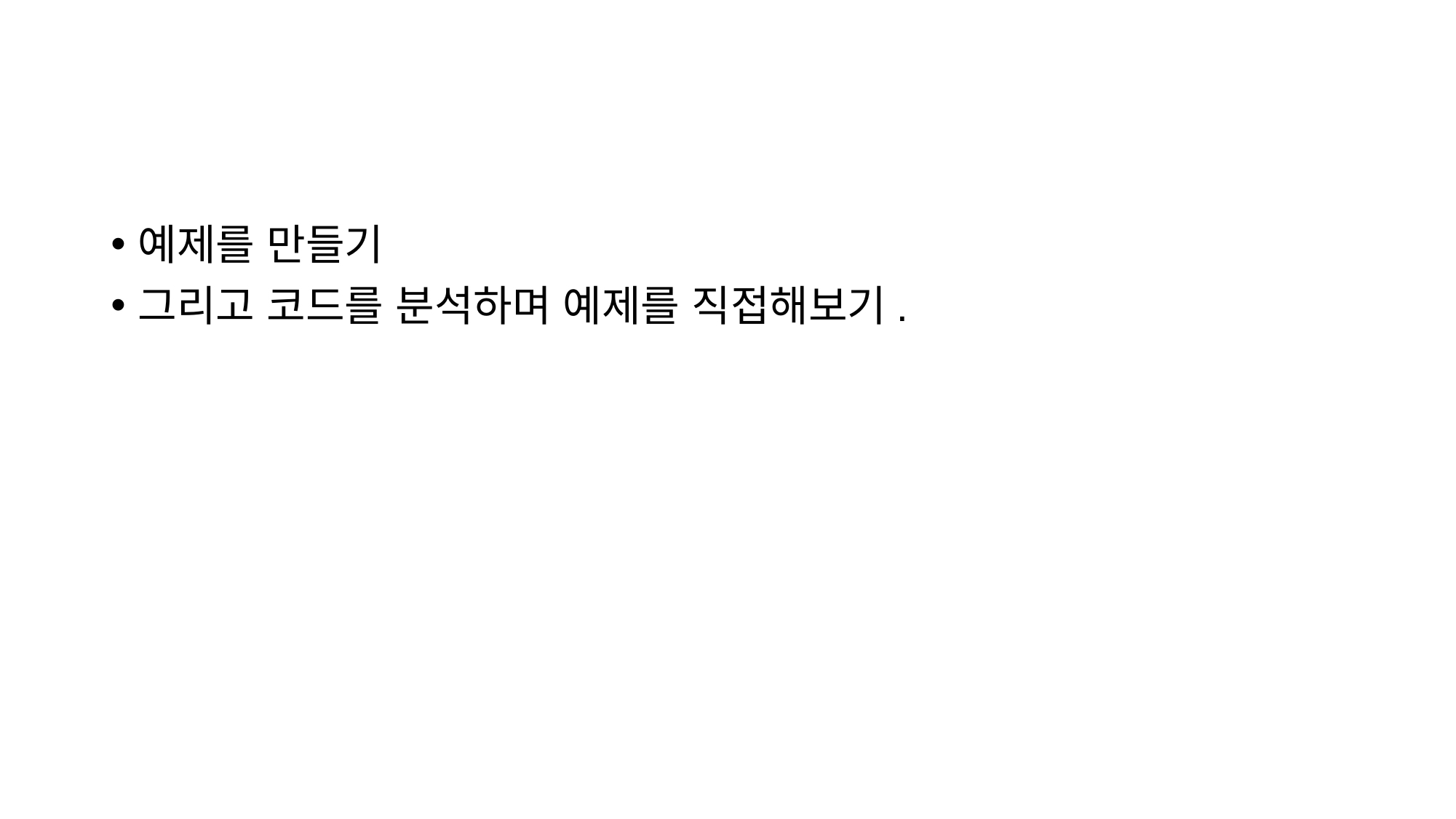

#
예제를 만들기
그리고 코드를 분석하며 예제를 직접해보기.